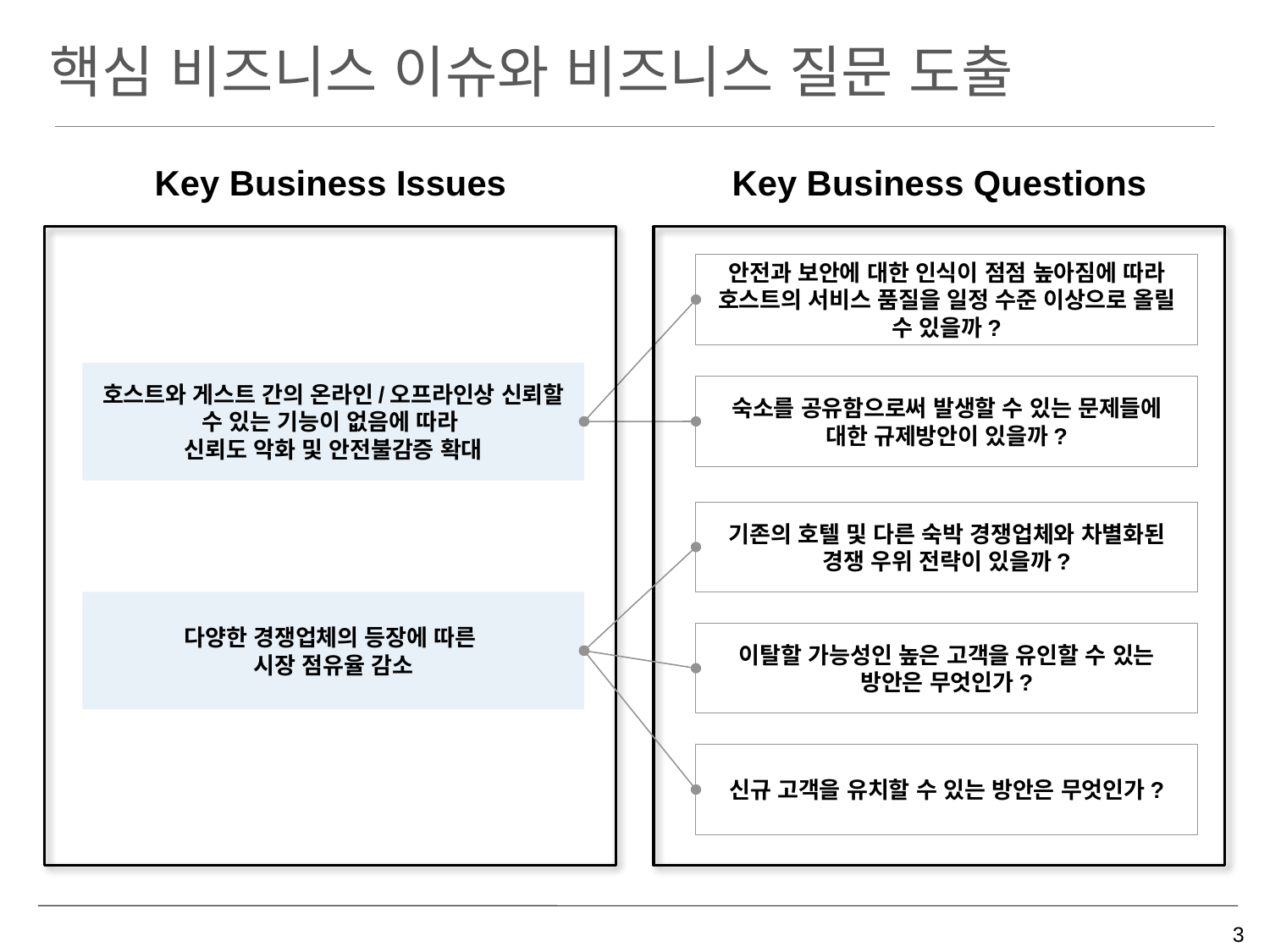

# 핵심 비즈니스 이슈와 비즈니스 질문 도출
Key Business Issues
Key Business Questions

안전과 보안에 대한 인식이 점점 높아짐에 따라 호스트의 서비스 품질을 일정 수준 이상으로 올릴 수 있을까?
호스트와 게스트 간의 온라인/오프라인상 신뢰할 수 있는 기능이 없음에 따라
신뢰도 악화 및 안전불감증 확대
숙소를 공유함으로써 발생할 수 있는 문제들에 대한 규제방안이 있을까?
기존의 호텔 및 다른 숙박 경쟁업체와 차별화된 경쟁 우위 전략이 있을까?
다양한 경쟁업체의 등장에 따른
시장 점유율 감소
이탈할 가능성인 높은 고객을 유인할 수 있는 방안은 무엇인가?
신규 고객을 유치할 수 있는 방안은 무엇인가?